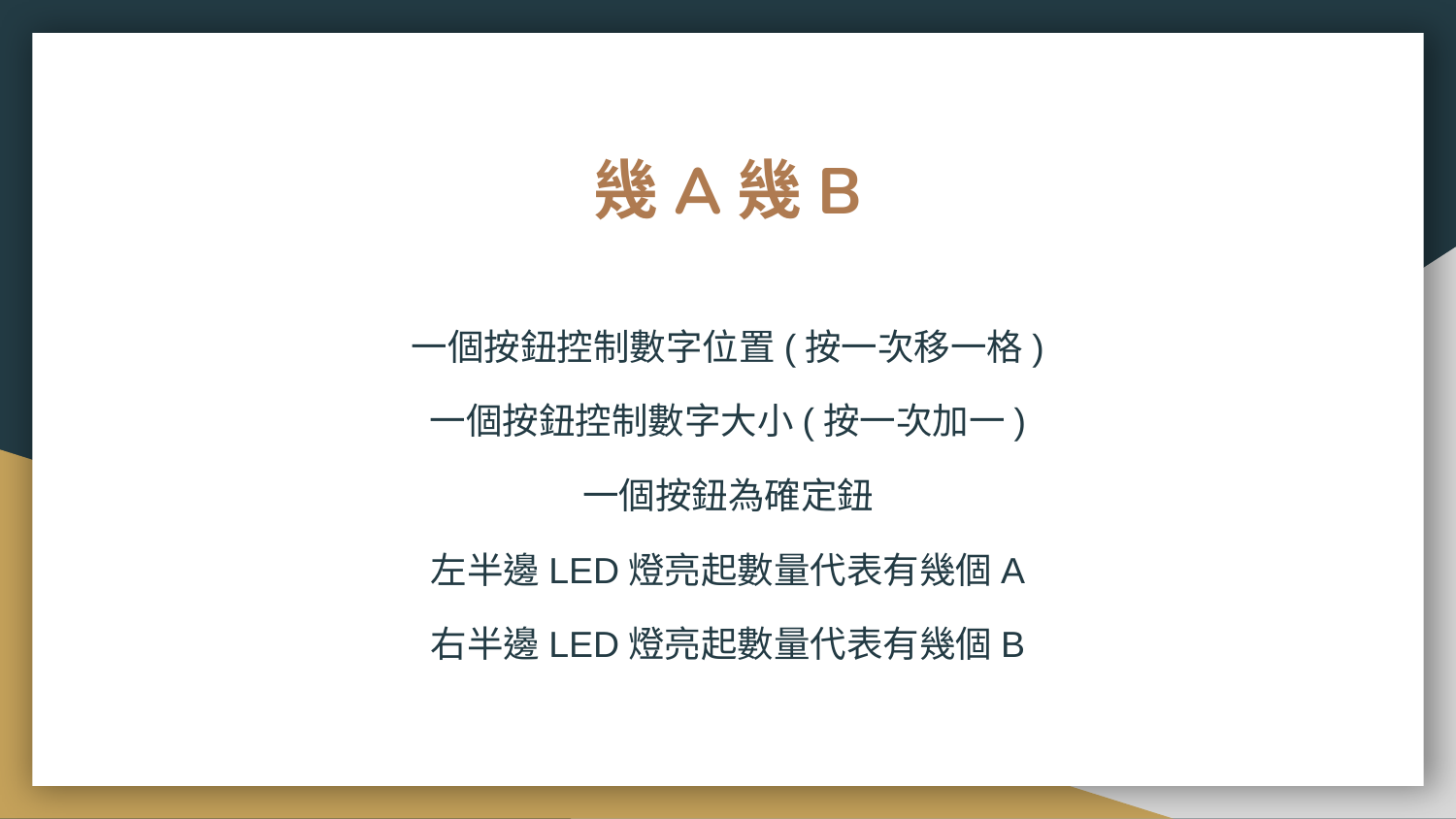

# 幾A幾B
一個按鈕控制數字位置(按一次移一格)
一個按鈕控制數字大小(按一次加一)
一個按鈕為確定鈕
左半邊LED燈亮起數量代表有幾個A
右半邊LED燈亮起數量代表有幾個B